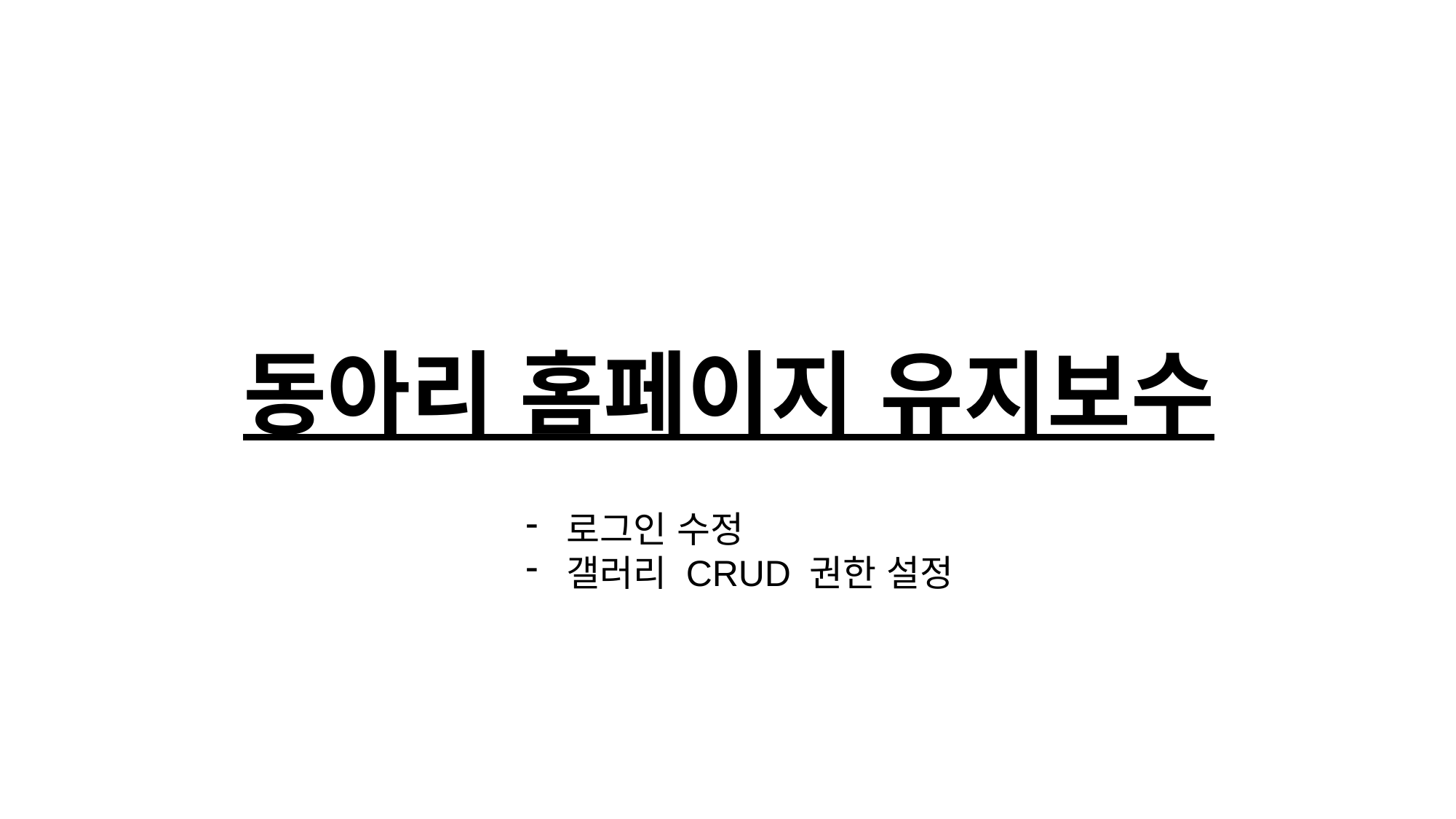

# 동아리 홈페이지 유지보수
로그인 수정
갤러리 CRUD 권한 설정